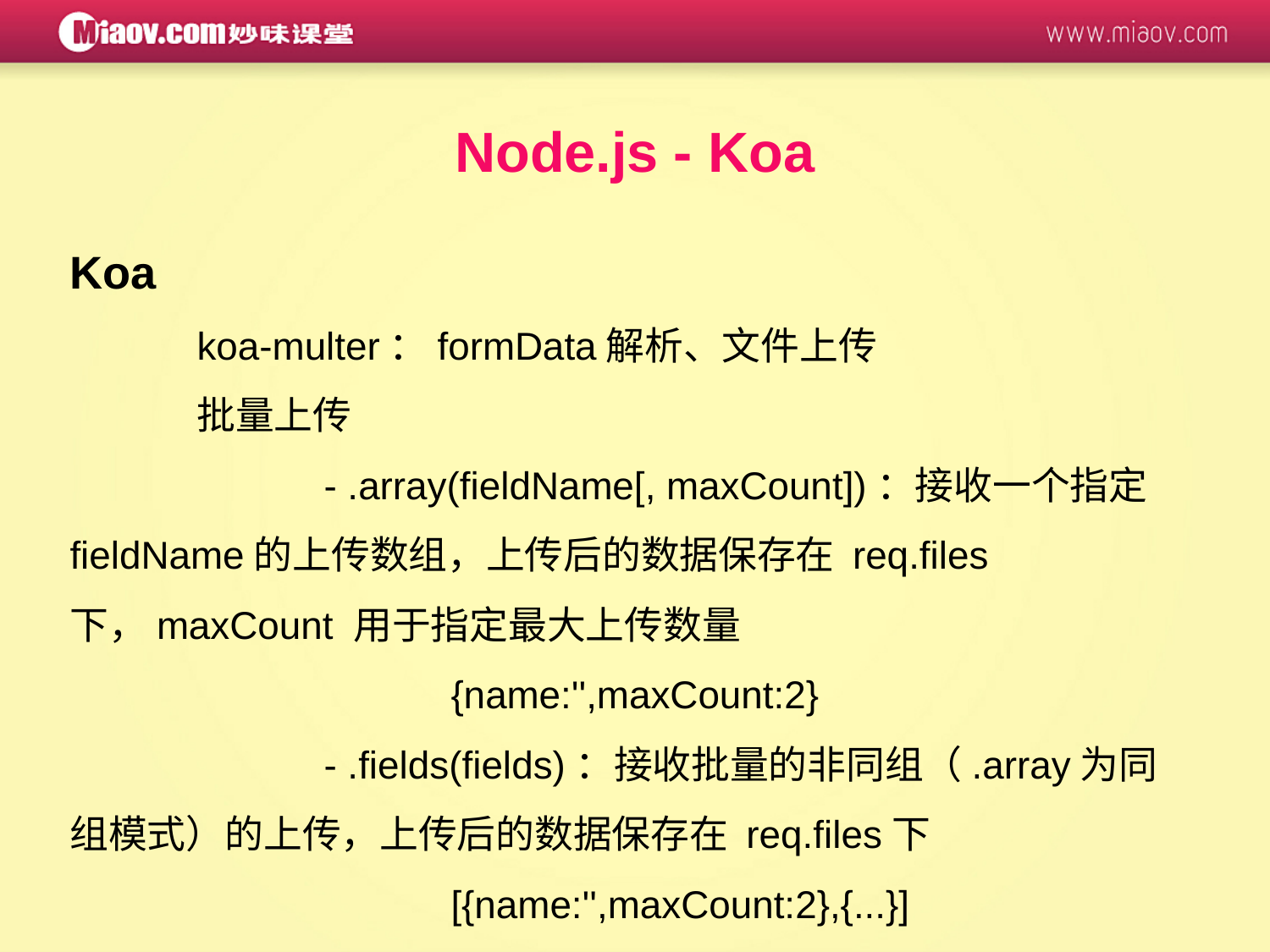

Node.js - Koa
Koa
	koa-multer：formData解析、文件上传
	批量上传
		- .array(fieldName[, maxCount])：接收一个指定fieldName的上传数组，上传后的数据保存在 req.files 下，maxCount 用于指定最大上传数量
			{name:'',maxCount:2}
		- .fields(fields)：接收批量的非同组（.array为同组模式）的上传，上传后的数据保存在 req.files下
			[{name:'',maxCount:2},{...}]